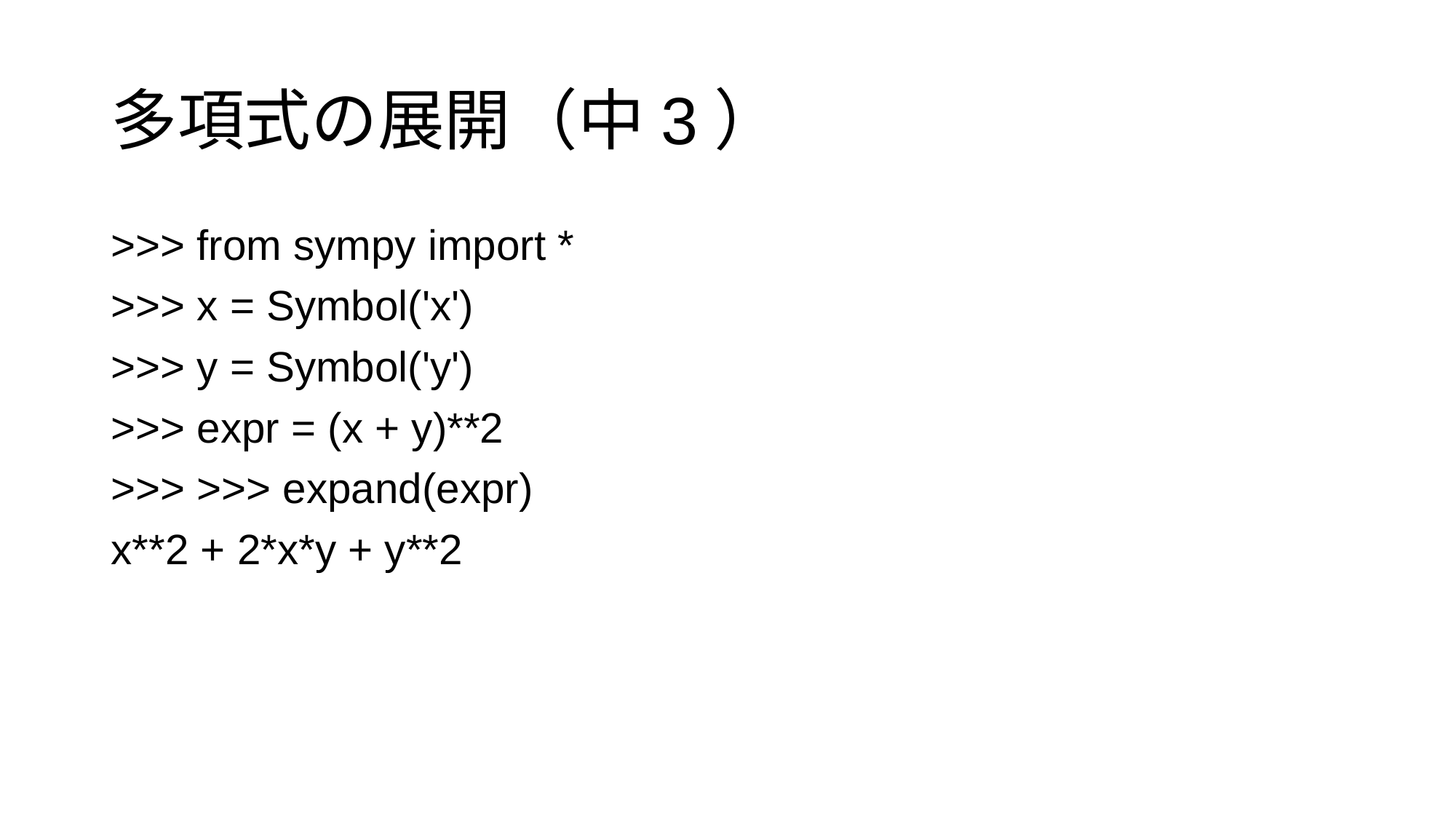

# 多項式の展開（中3）
>>> from sympy import *
>>> x = Symbol('x')
>>> y = Symbol('y')
>>> expr = (x + y)**2
>>> >>> expand(expr)
x**2 + 2*x*y + y**2